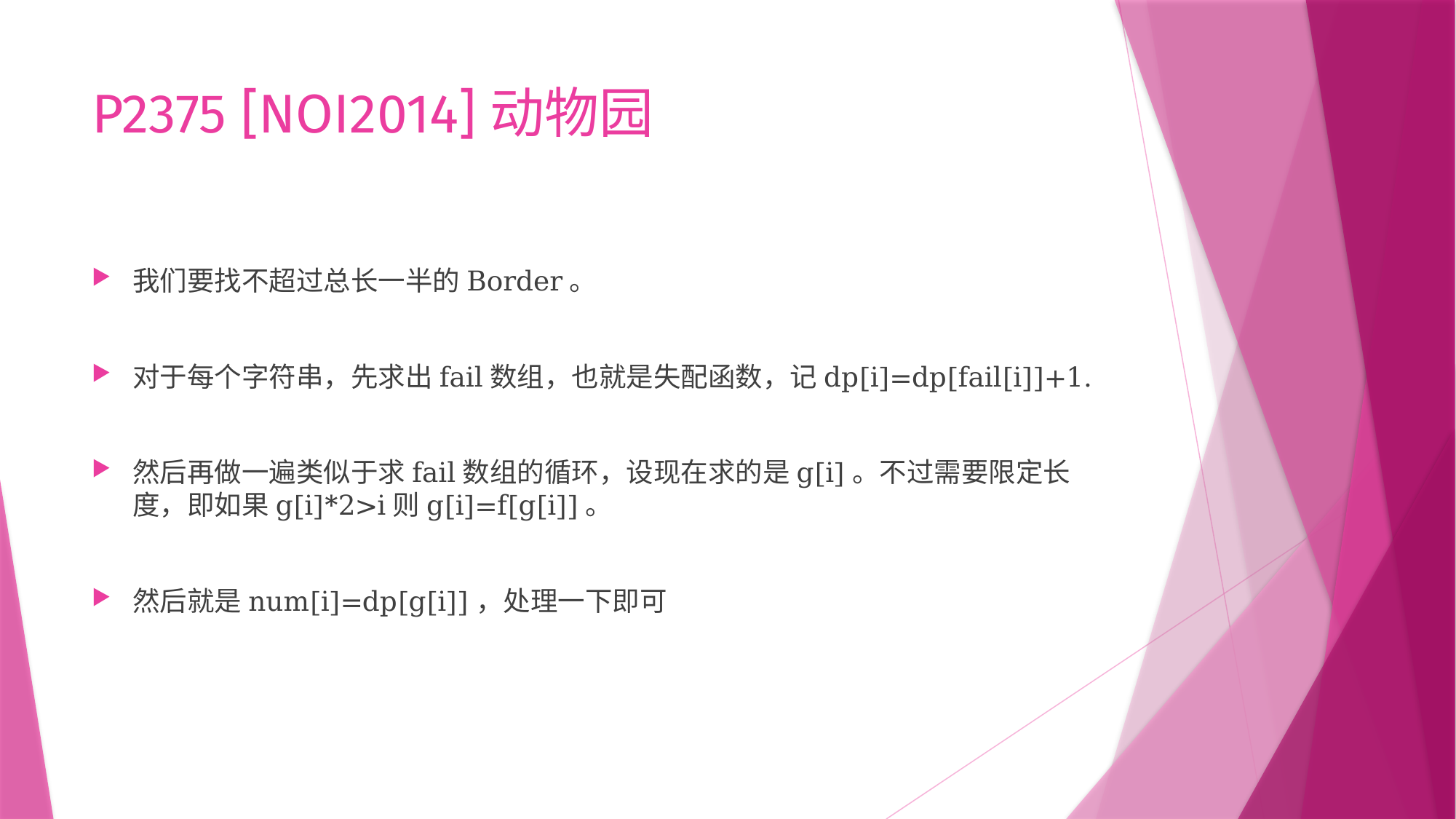

# P2375 [NOI2014]动物园
我们要找不超过总长一半的Border。

对于每个字符串，先求出fail数组，也就是失配函数，记dp[i]=dp[fail[i]]+1.

然后再做一遍类似于求fail数组的循环，设现在求的是g[i]。不过需要限定长度，即如果g[i]*2>i则g[i]=f[g[i]]。

然后就是num[i]=dp[g[i]]，处理一下即可